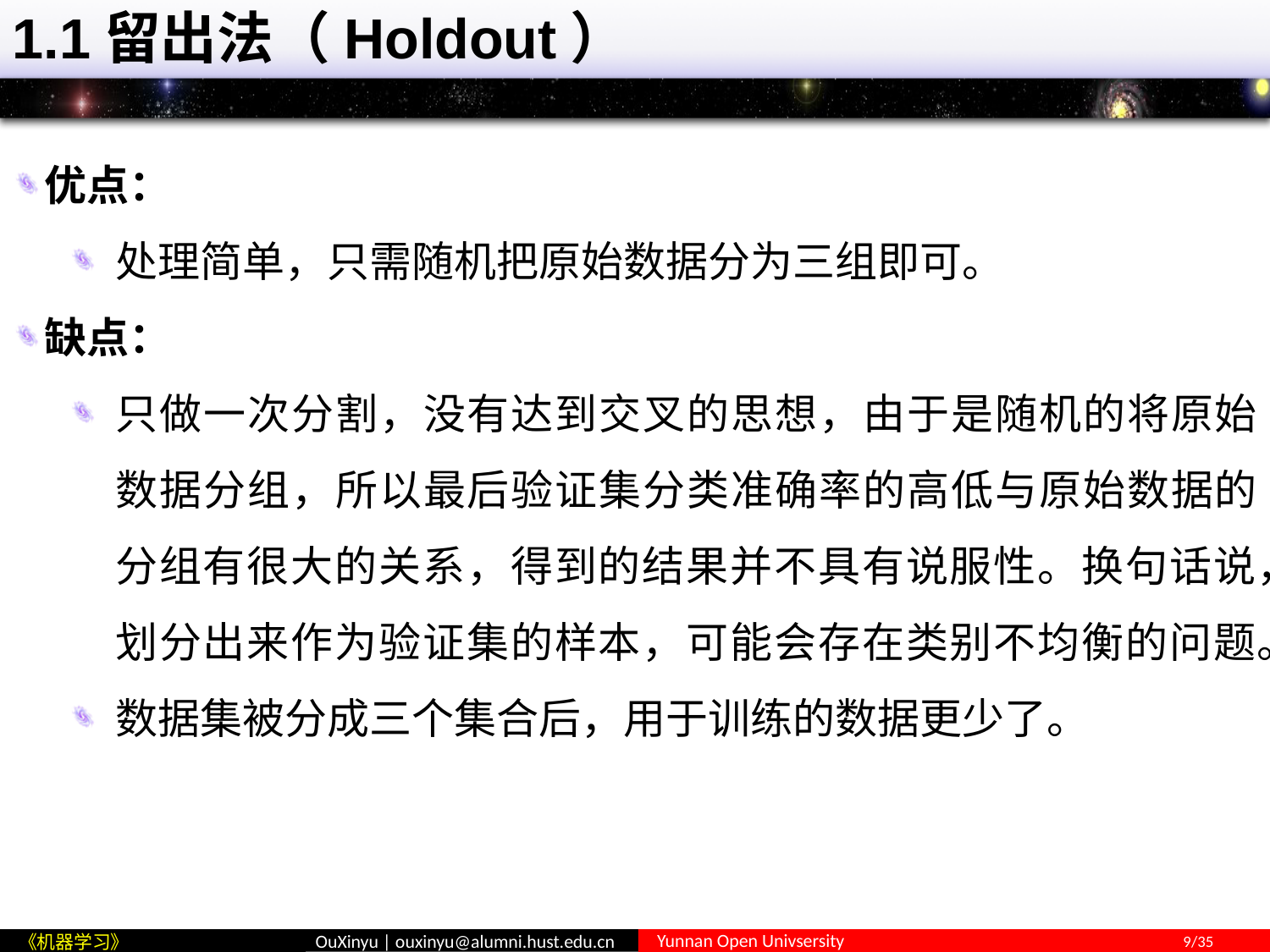

# 1.1留出法（Holdout）
优点：
处理简单，只需随机把原始数据分为三组即可。
缺点：
只做一次分割，没有达到交叉的思想，由于是随机的将原始数据分组，所以最后验证集分类准确率的高低与原始数据的分组有很大的关系，得到的结果并不具有说服性。换句话说，划分出来作为验证集的样本，可能会存在类别不均衡的问题。
数据集被分成三个集合后，用于训练的数据更少了。